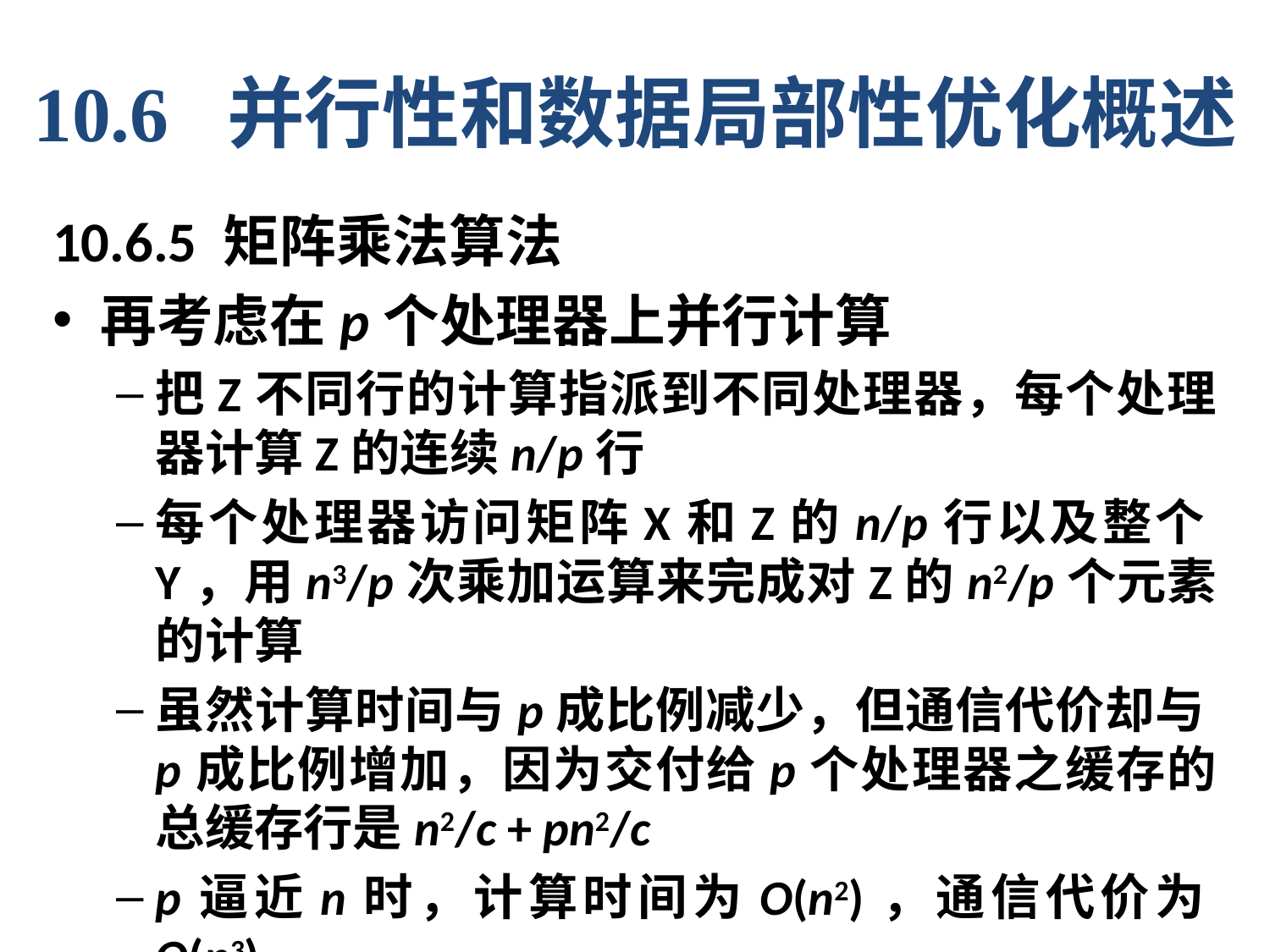

10.6  并行性和数据局部性优化概述
10.6.5 矩阵乘法算法
再考虑在p个处理器上并行计算
把Z不同行的计算指派到不同处理器，每个处理器计算Z的连续n/p行
每个处理器访问矩阵X和Z的n/p行以及整个Y，用n3/p次乘加运算来完成对Z的n2/p个元素的计算
虽然计算时间与p成比例减少，但通信代价却与p成比例增加，因为交付给p个处理器之缓存的总缓存行是n2/c + pn2/c
p逼近n时，计算时间为O(n2)，通信代价为O(n3)